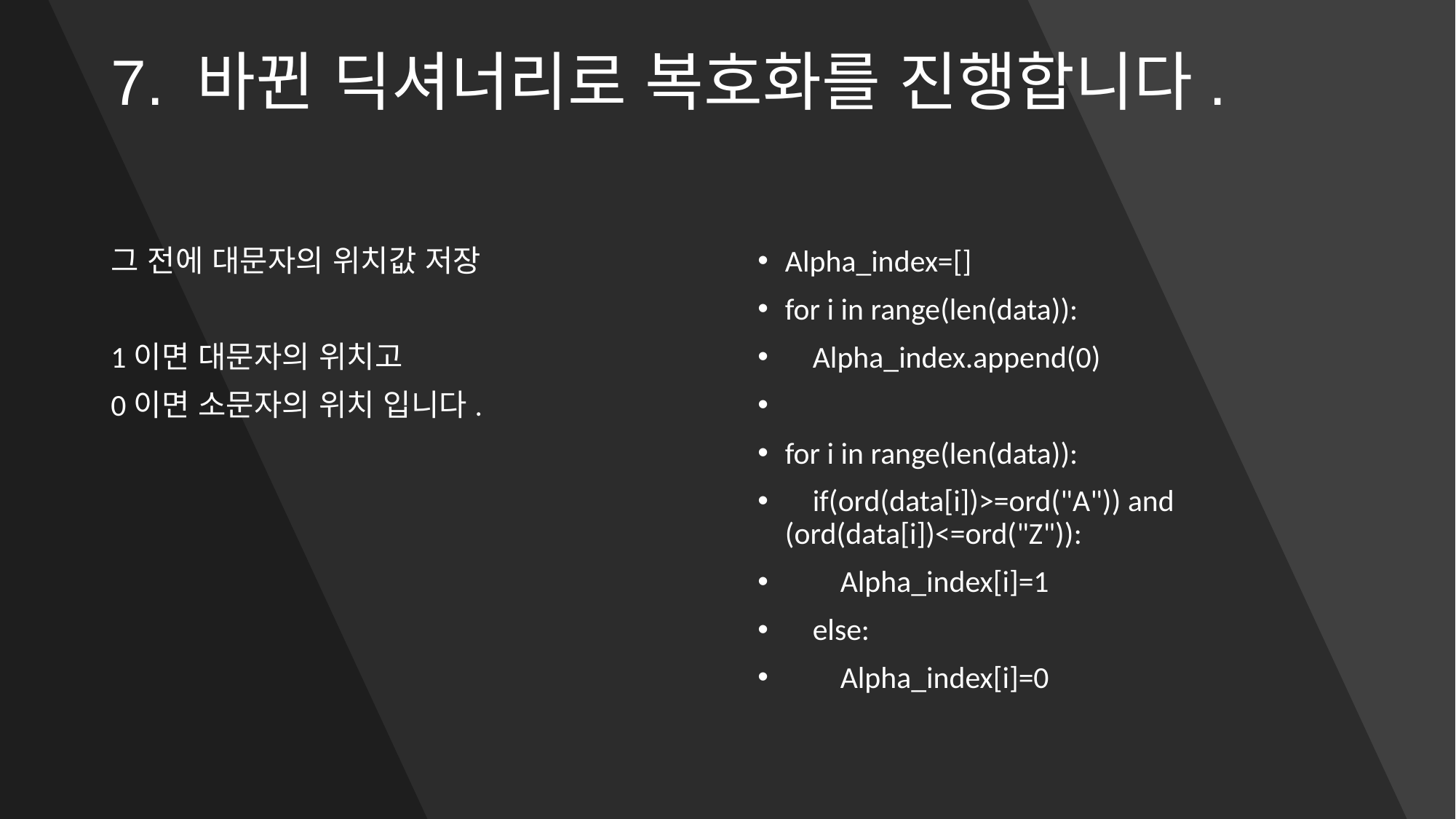

# 7. 바뀐 딕셔너리로 복호화를 진행합니다.
그 전에 대문자의 위치값 저장

1이면 대문자의 위치고
0이면 소문자의 위치 입니다.
Alpha_index=[]
for i in range(len(data)):
    Alpha_index.append(0)

for i in range(len(data)):
    if(ord(data[i])>=ord("A")) and (ord(data[i])<=ord("Z")):
        Alpha_index[i]=1
    else:
        Alpha_index[i]=0